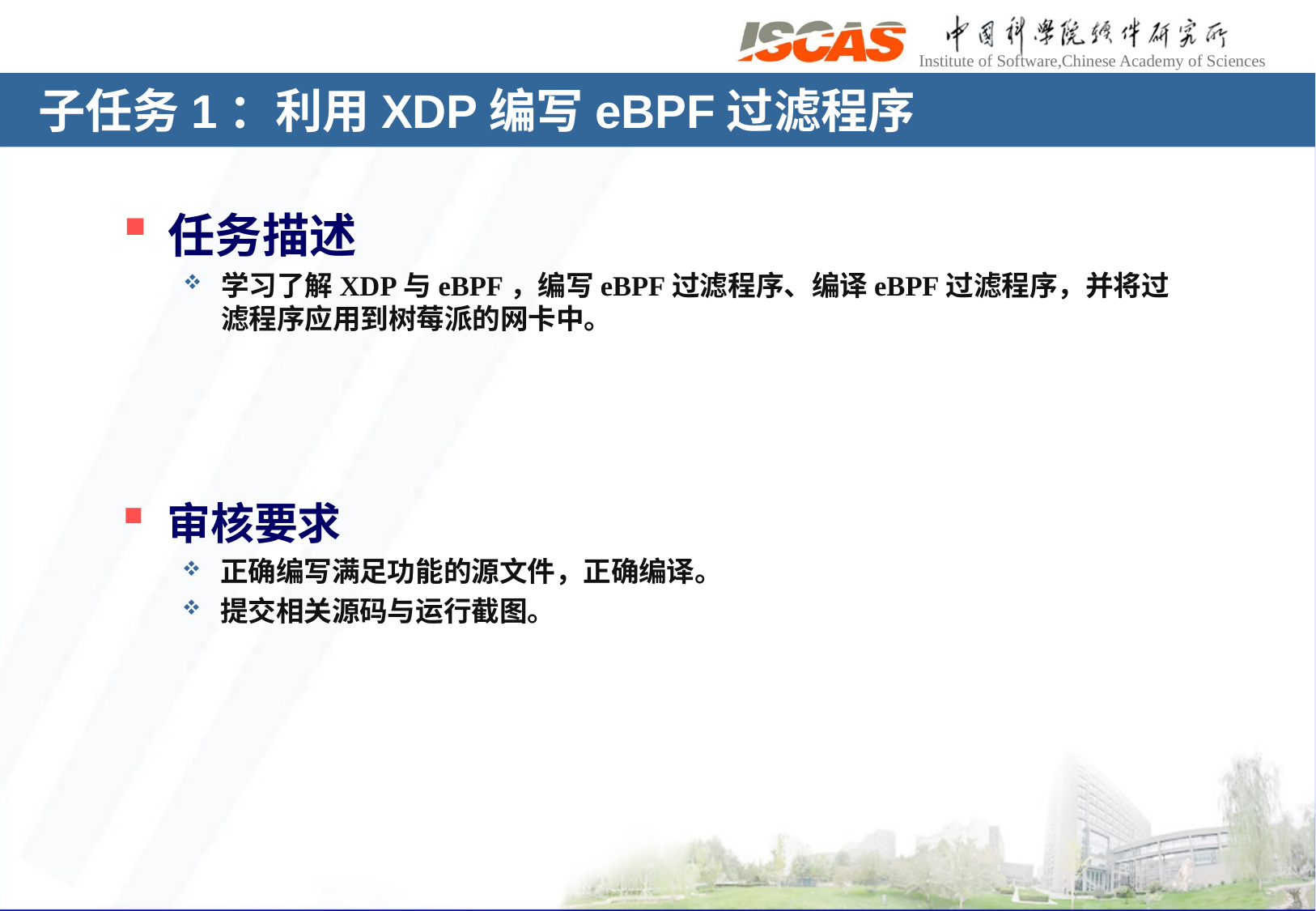

# 子任务1：利用XDP编写eBPF过滤程序
任务描述
学习了解XDP与eBPF，编写eBPF过滤程序、编译eBPF过滤程序，并将过滤程序应用到树莓派的网卡中。
审核要求
正确编写满足功能的源文件，正确编译。
提交相关源码与运行截图。